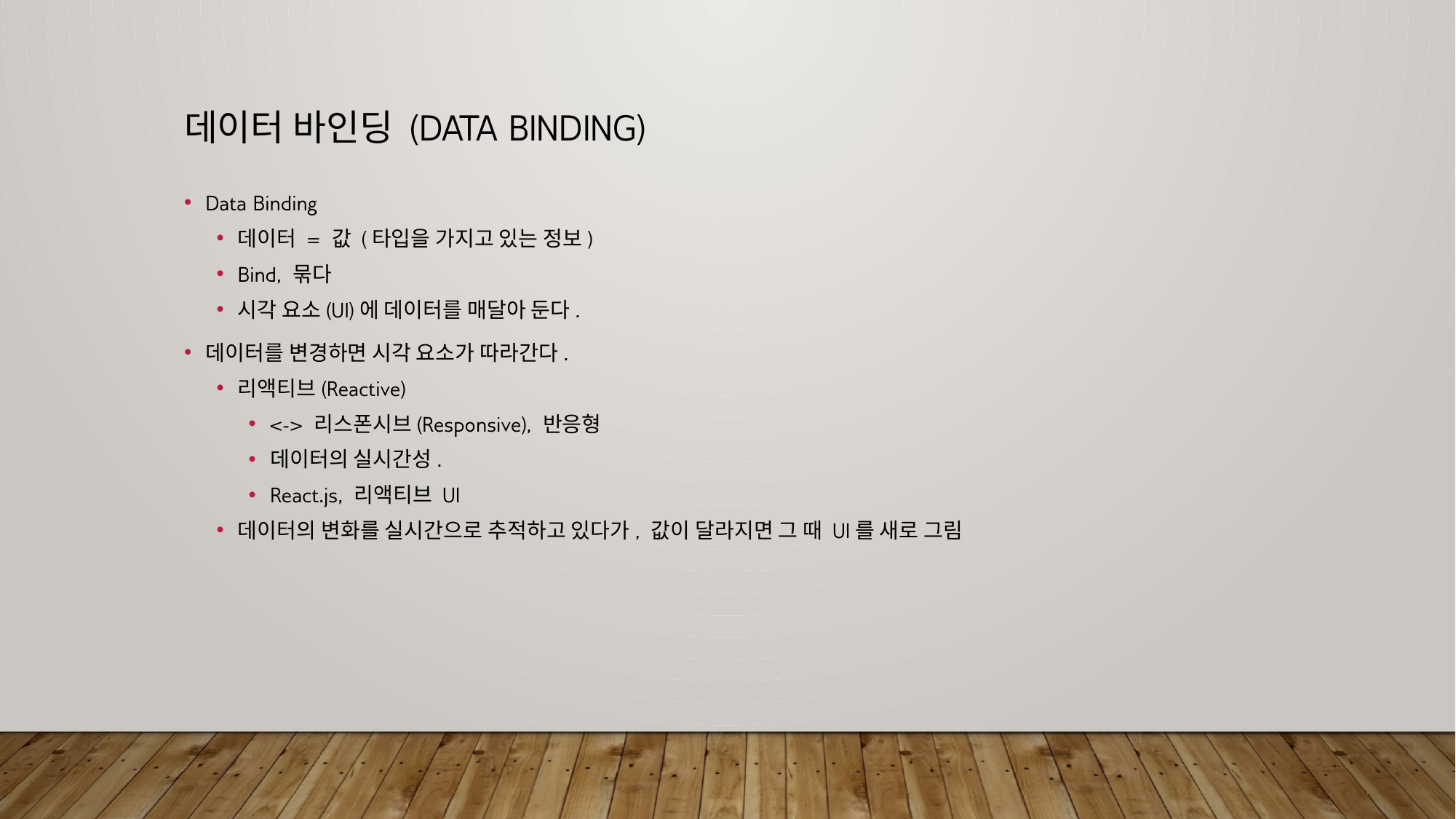

# 데이터 바인딩 (Data Binding)
Data Binding
데이터 = 값 (타입을 가지고 있는 정보)
Bind, 묶다
시각 요소(UI)에 데이터를 매달아 둔다.
데이터를 변경하면 시각 요소가 따라간다.
리액티브(Reactive)
<-> 리스폰시브(Responsive), 반응형
데이터의 실시간성.
React.js, 리액티브 UI
데이터의 변화를 실시간으로 추적하고 있다가, 값이 달라지면 그 때 UI를 새로 그림